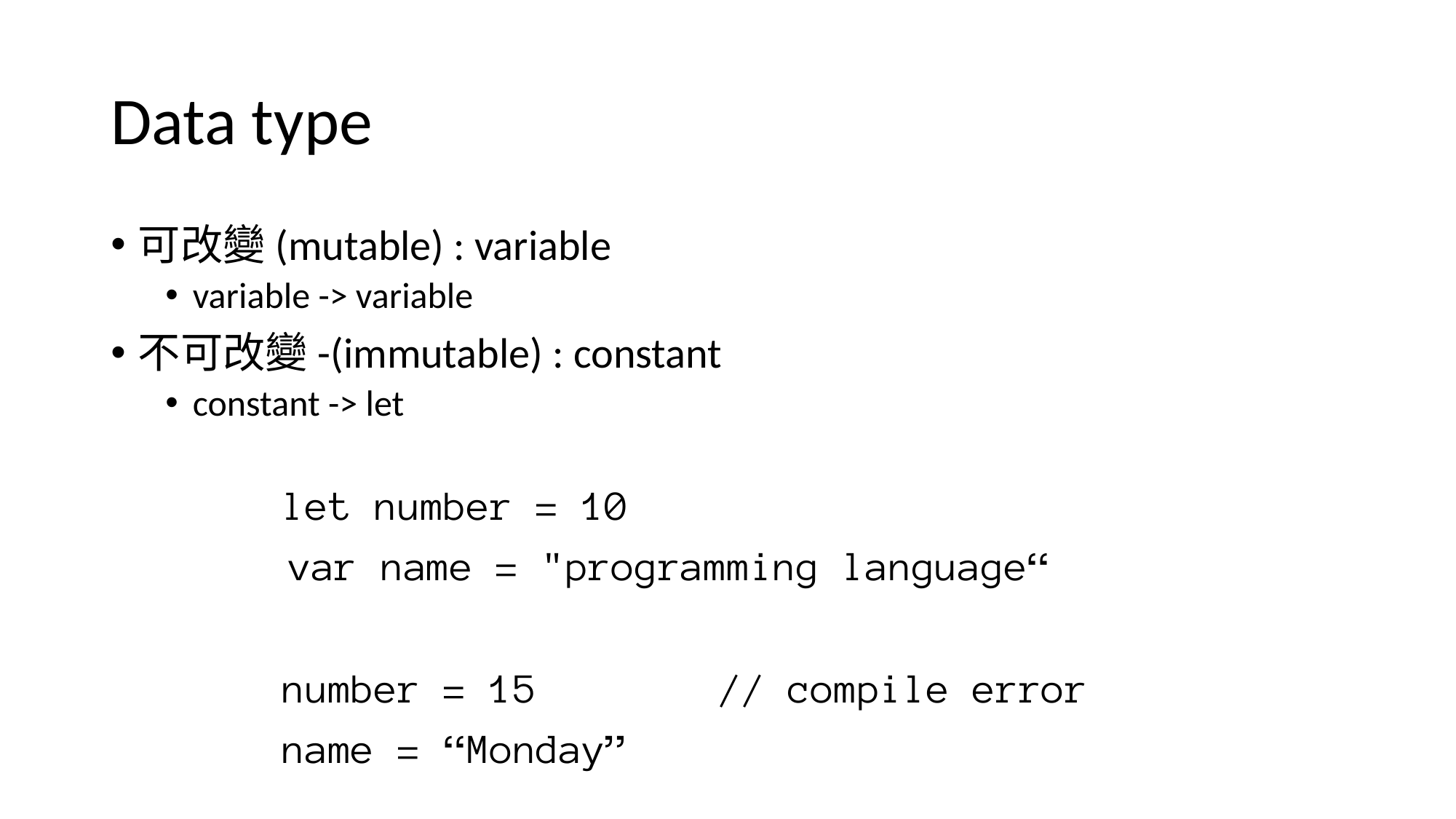

# Data type
可改變(mutable) : variable
variable -> variable
不可改變-(immutable) : constant
constant -> let

	let number = 10
     var name = "programming language“

	number = 15		// compile error
	name = “Monday”